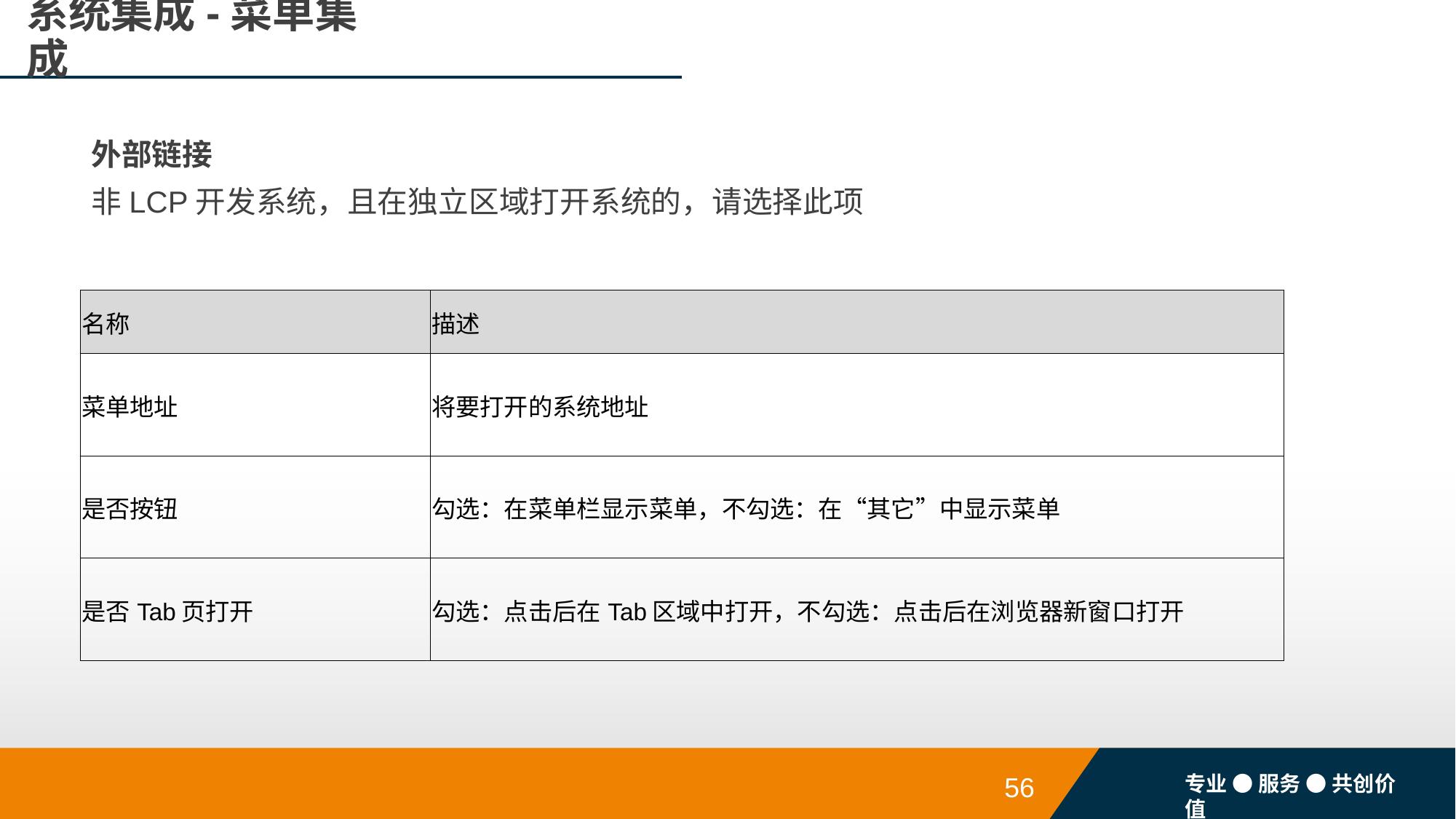

# 系统集成-菜单集成
外部链接
非LCP开发系统，且在独立区域打开系统的，请选择此项
| 名称 | 描述 |
| --- | --- |
| 菜单地址 | 将要打开的系统地址 |
| 是否按钮 | 勾选：在菜单栏显示菜单，不勾选：在“其它”中显示菜单 |
| 是否Tab页打开 | 勾选：点击后在Tab区域中打开，不勾选：点击后在浏览器新窗口打开 |